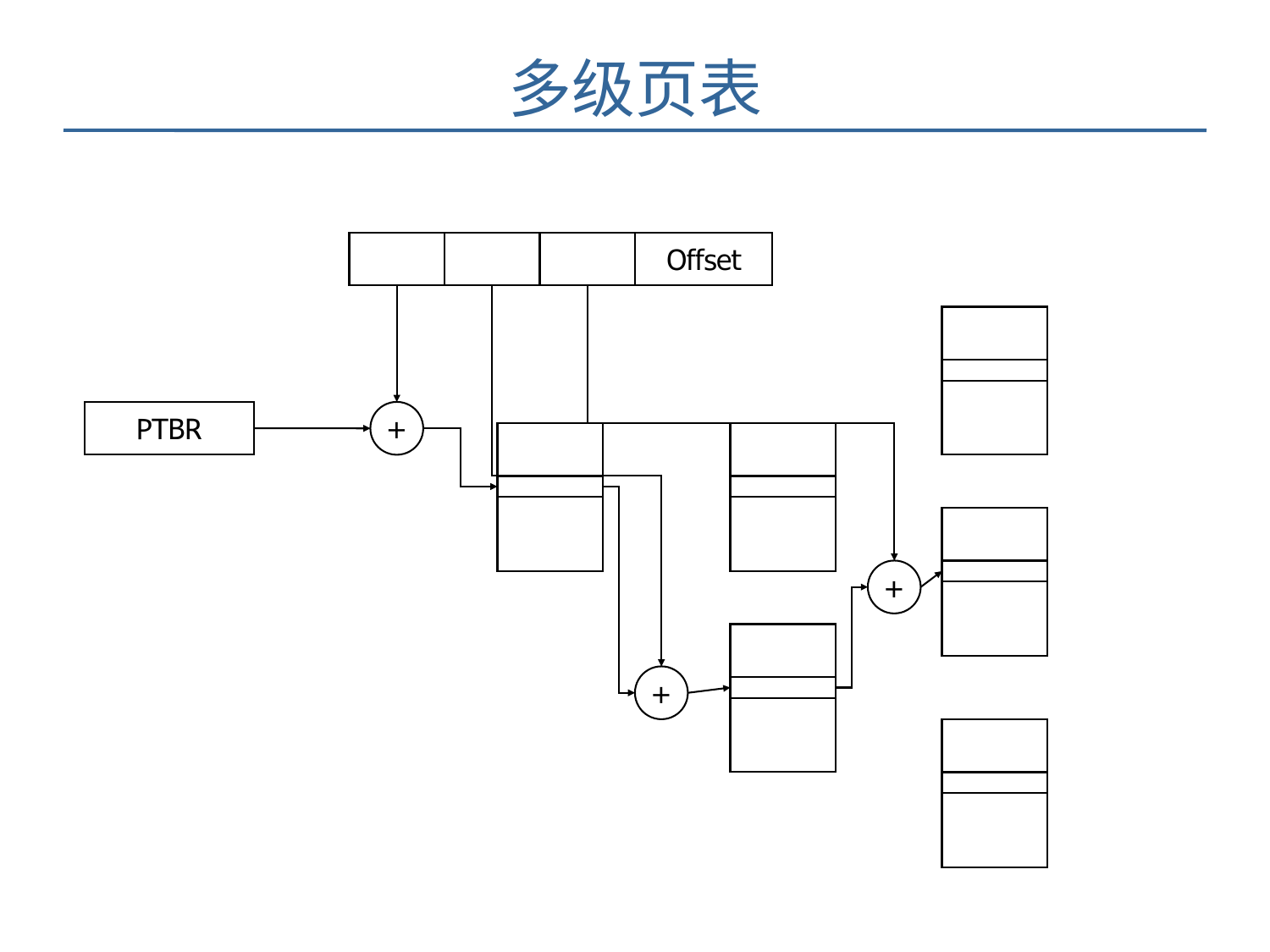

# 多级页表

Offset

PTBR
+

+

+